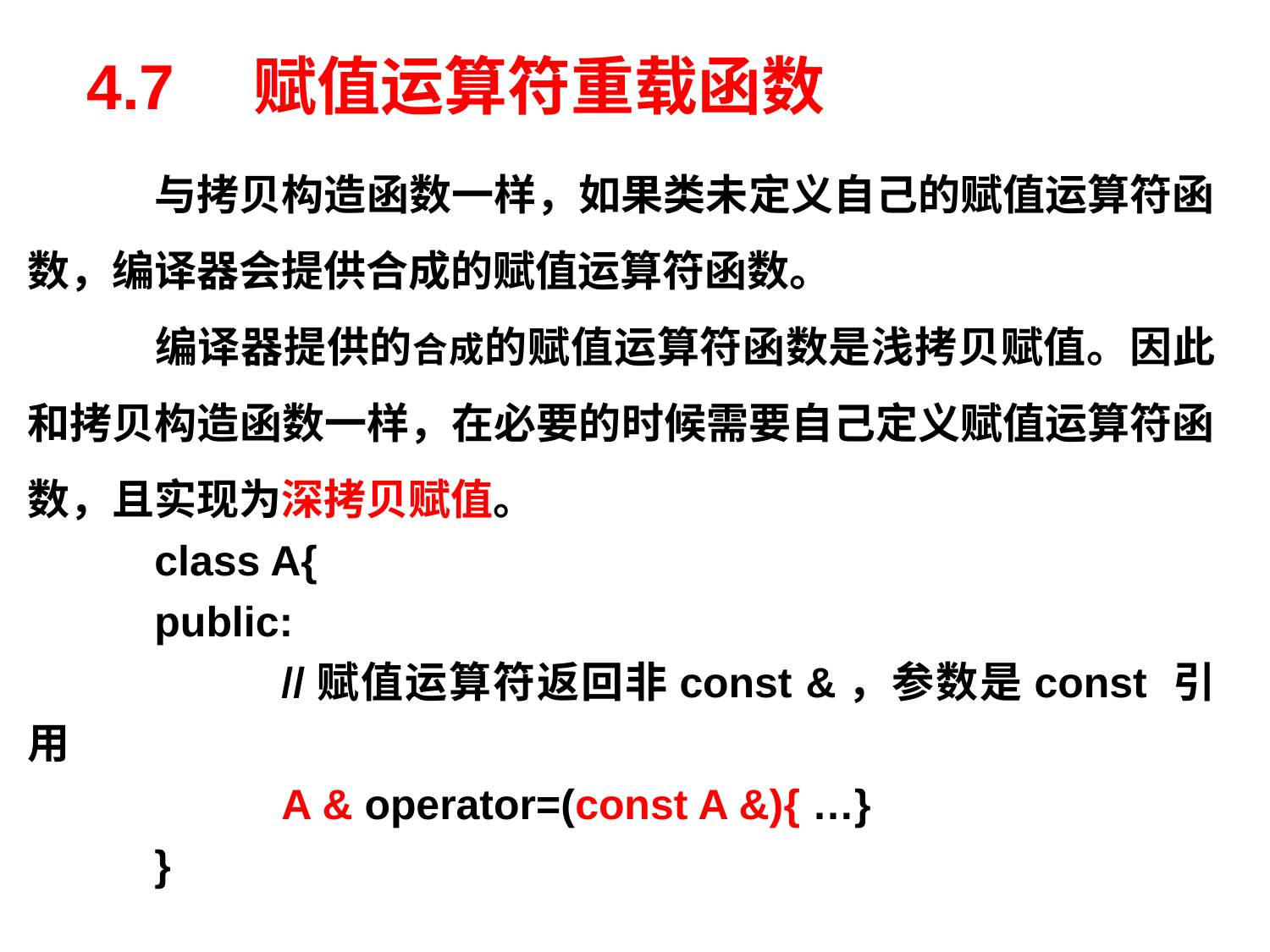

# 4.7　赋值运算符重载函数
	与拷贝构造函数一样，如果类未定义自己的赋值运算符函数，编译器会提供合成的赋值运算符函数。
	编译器提供的合成的赋值运算符函数是浅拷贝赋值。因此和拷贝构造函数一样，在必要的时候需要自己定义赋值运算符函数，且实现为深拷贝赋值。
	class A{
	public:
		//赋值运算符返回非const &，参数是const 引用
		A & operator=(const A &){ …}
	}